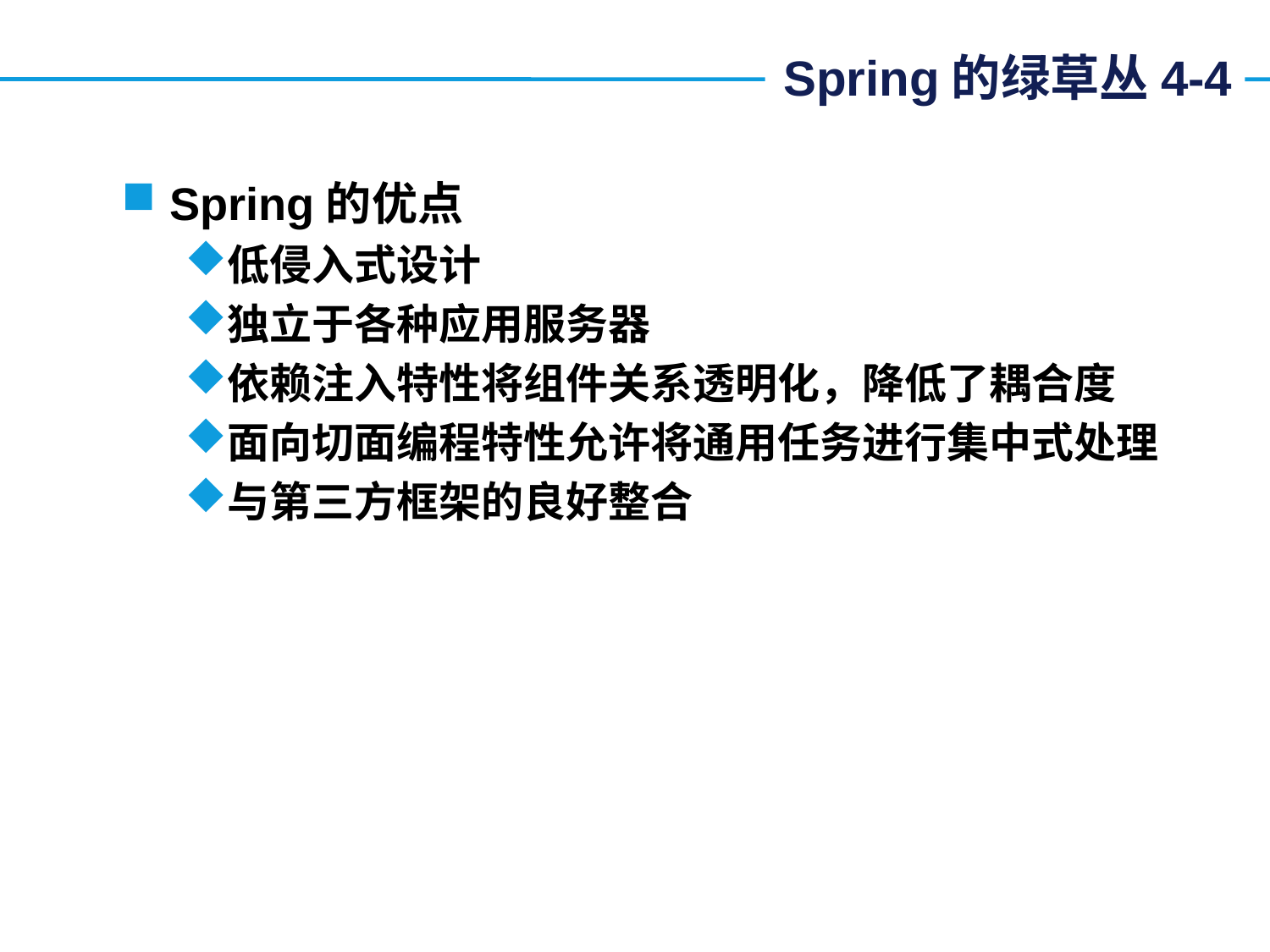

# Spring的绿草丛4-4
Spring的优点
低侵入式设计
独立于各种应用服务器
依赖注入特性将组件关系透明化，降低了耦合度
面向切面编程特性允许将通用任务进行集中式处理
与第三方框架的良好整合